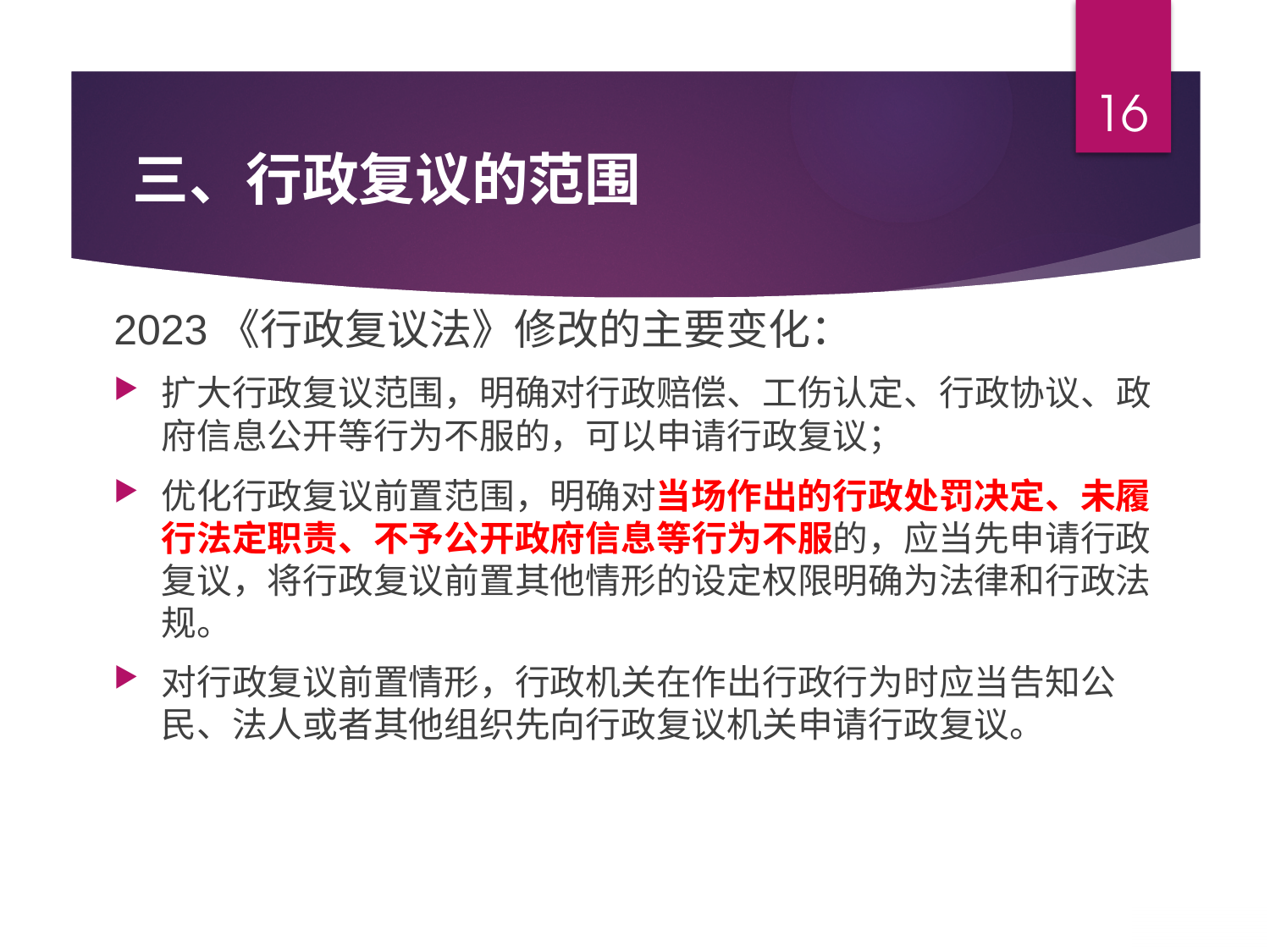

16
# 三、行政复议的范围
2023《行政复议法》修改的主要变化：
扩大行政复议范围，明确对行政赔偿、工伤认定、行政协议、政府信息公开等行为不服的，可以申请行政复议；
优化行政复议前置范围，明确对当场作出的行政处罚决定、未履行法定职责、不予公开政府信息等行为不服的，应当先申请行政复议，将行政复议前置其他情形的设定权限明确为法律和行政法规。
对行政复议前置情形，行政机关在作出行政行为时应当告知公民、法人或者其他组织先向行政复议机关申请行政复议。